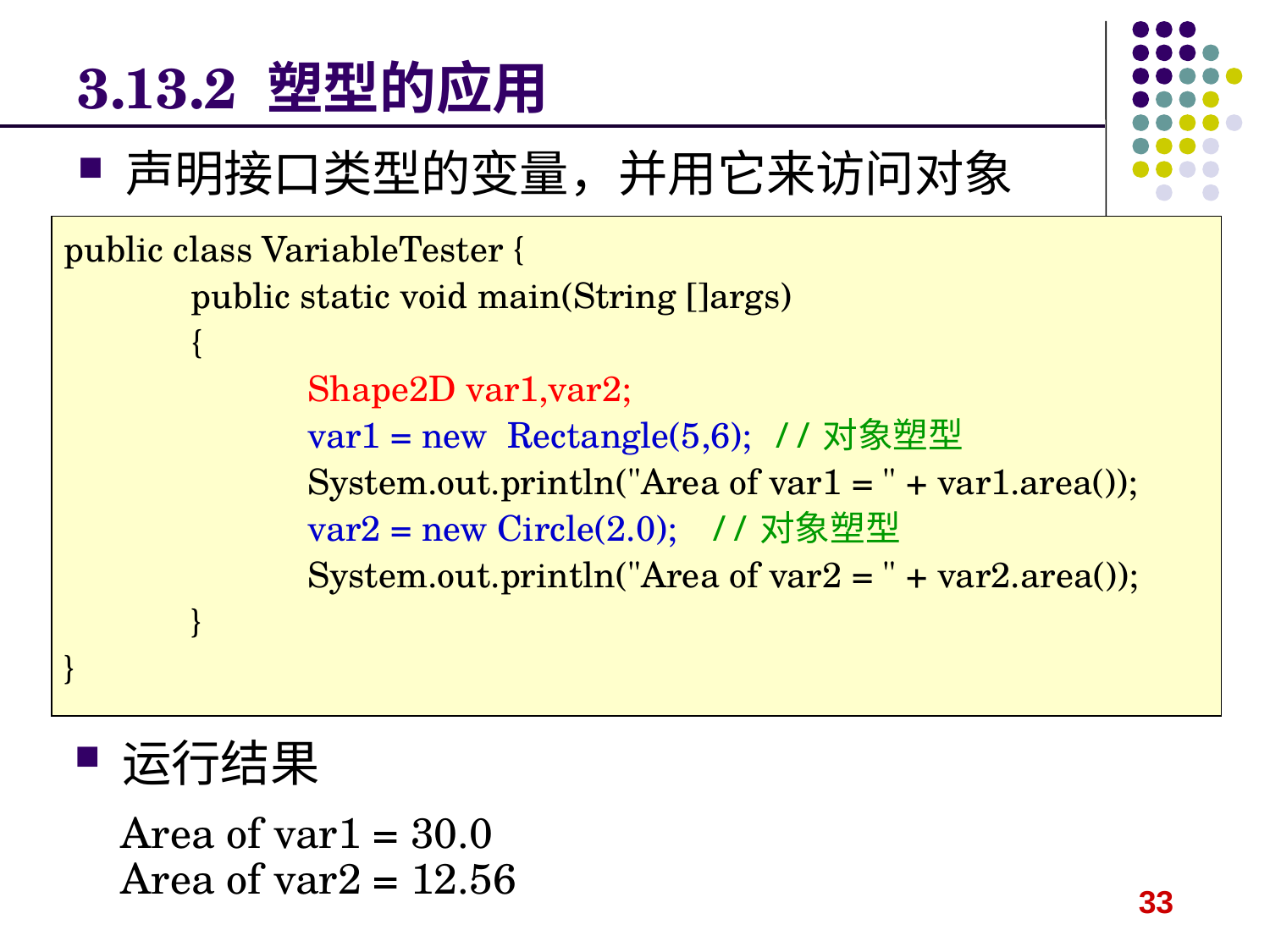

# 3.13.2 塑型的应用
声明接口类型的变量，并用它来访问对象

public class VariableTester {
	public static void main(String []args)
	{
	            Shape2D var1,var2;
	            var1 = new  Rectangle(5,6);  //对象塑型
	            System.out.println("Area of var1 = " + var1.area());
	            var2 = new Circle(2.0);	 //对象塑型
	            System.out.println("Area of var2 = " + var2.area());
	}
}
运行结果

Area of var1 = 30.0
Area of var2 = 12.56